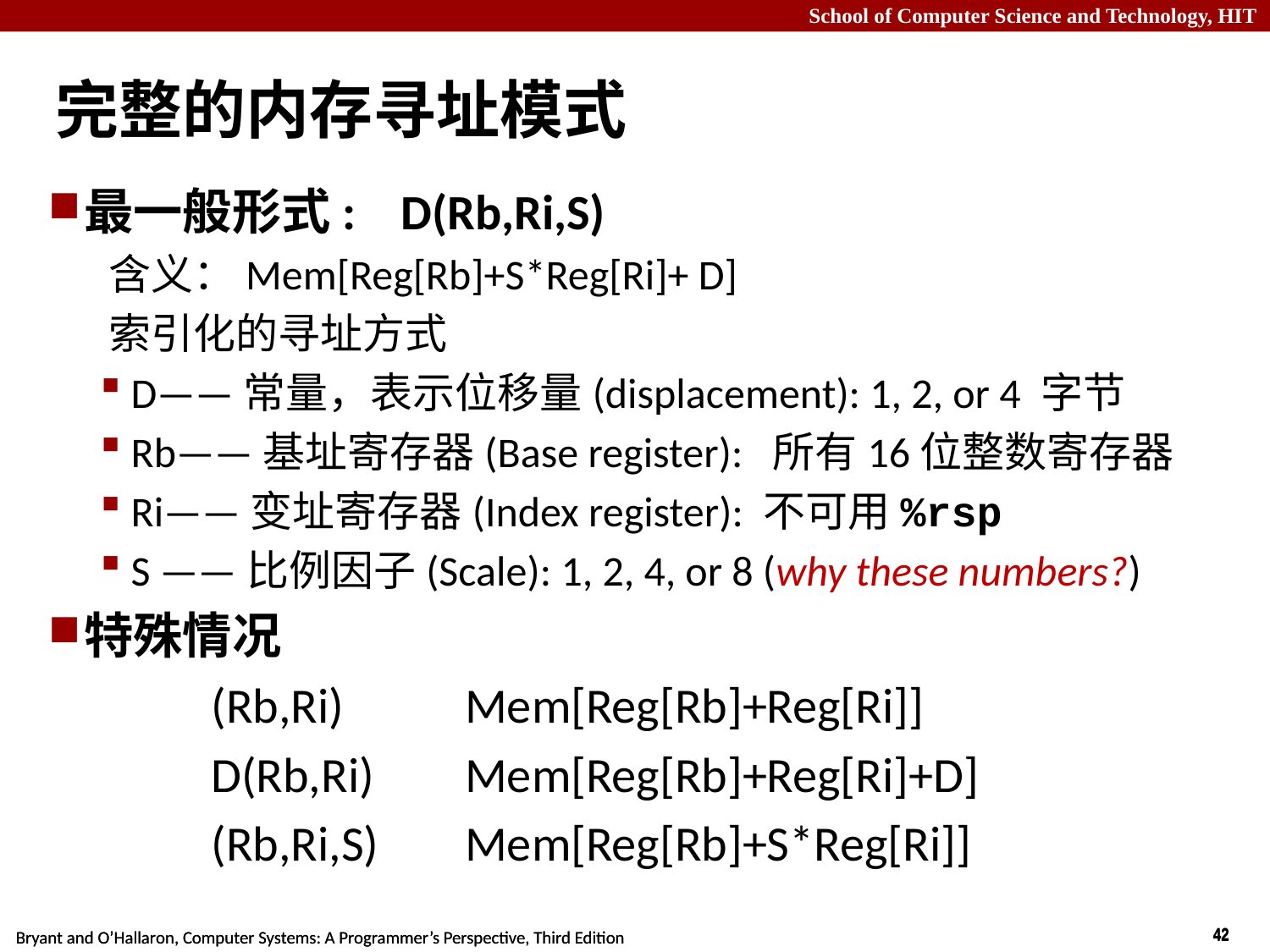

# 完整的内存寻址模式
最一般形式:    D(Rb,Ri,S)
含义：Mem[Reg[Rb]+S*Reg[Ri]+ D]
索引化的寻址方式
D——常量，表示位移量(displacement): 1, 2, or 4 字节
Rb——基址寄存器(Base register):  所有16位整数寄存器
Ri——变址寄存器(Index register): 不可用%rsp
S ——比例因子(Scale): 1, 2, 4, or 8 (why these numbers?)
特殊情况
		(Rb,Ri)	Mem[Reg[Rb]+Reg[Ri]]
		D(Rb,Ri)	Mem[Reg[Rb]+Reg[Ri]+D]
		(Rb,Ri,S)	Mem[Reg[Rb]+S*Reg[Ri]]